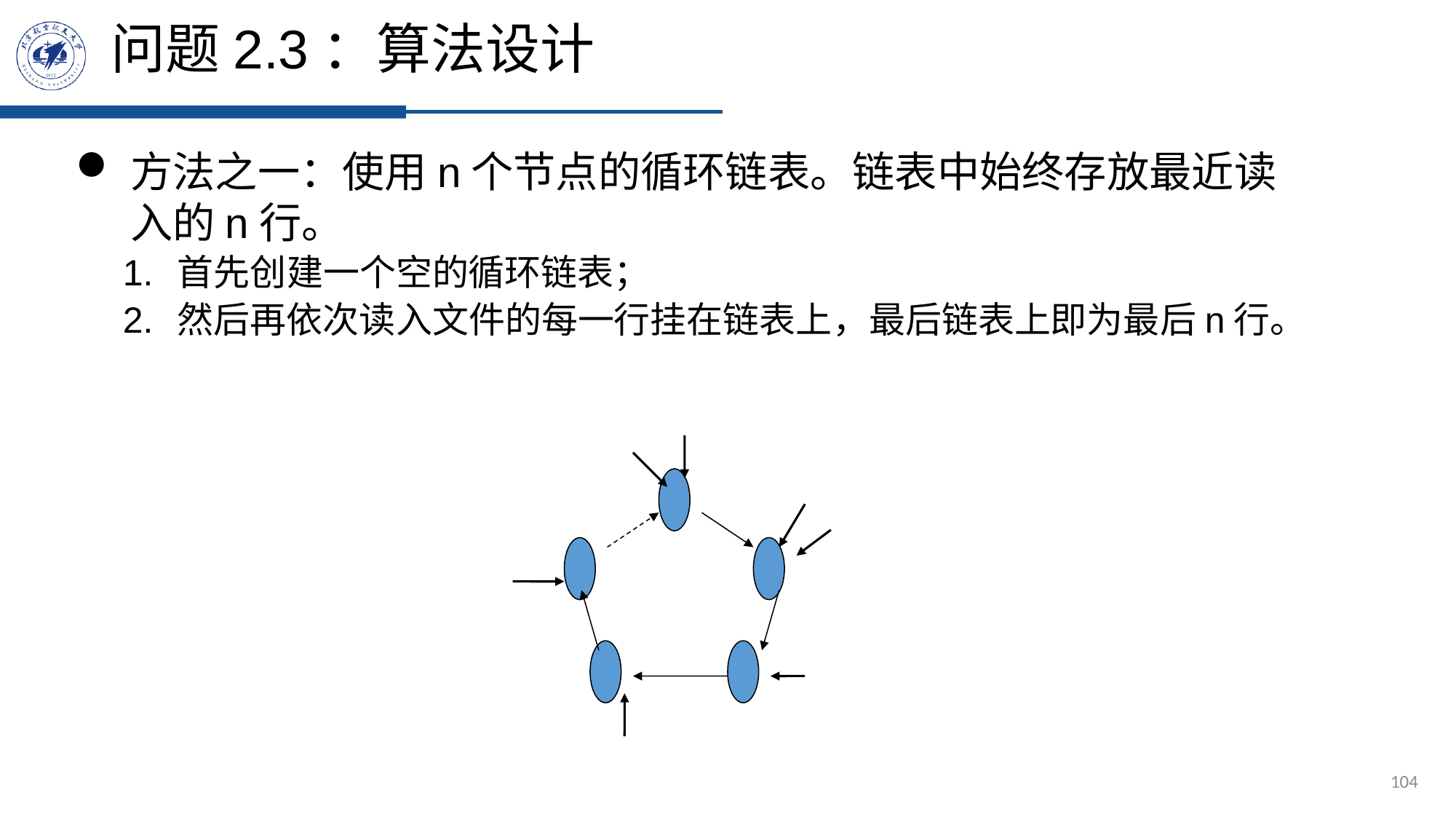

# 问题2.3：算法设计
方法之一：使用n个节点的循环链表。链表中始终存放最近读入的n行。
首先创建一个空的循环链表；
然后再依次读入文件的每一行挂在链表上，最后链表上即为最后n行。

104